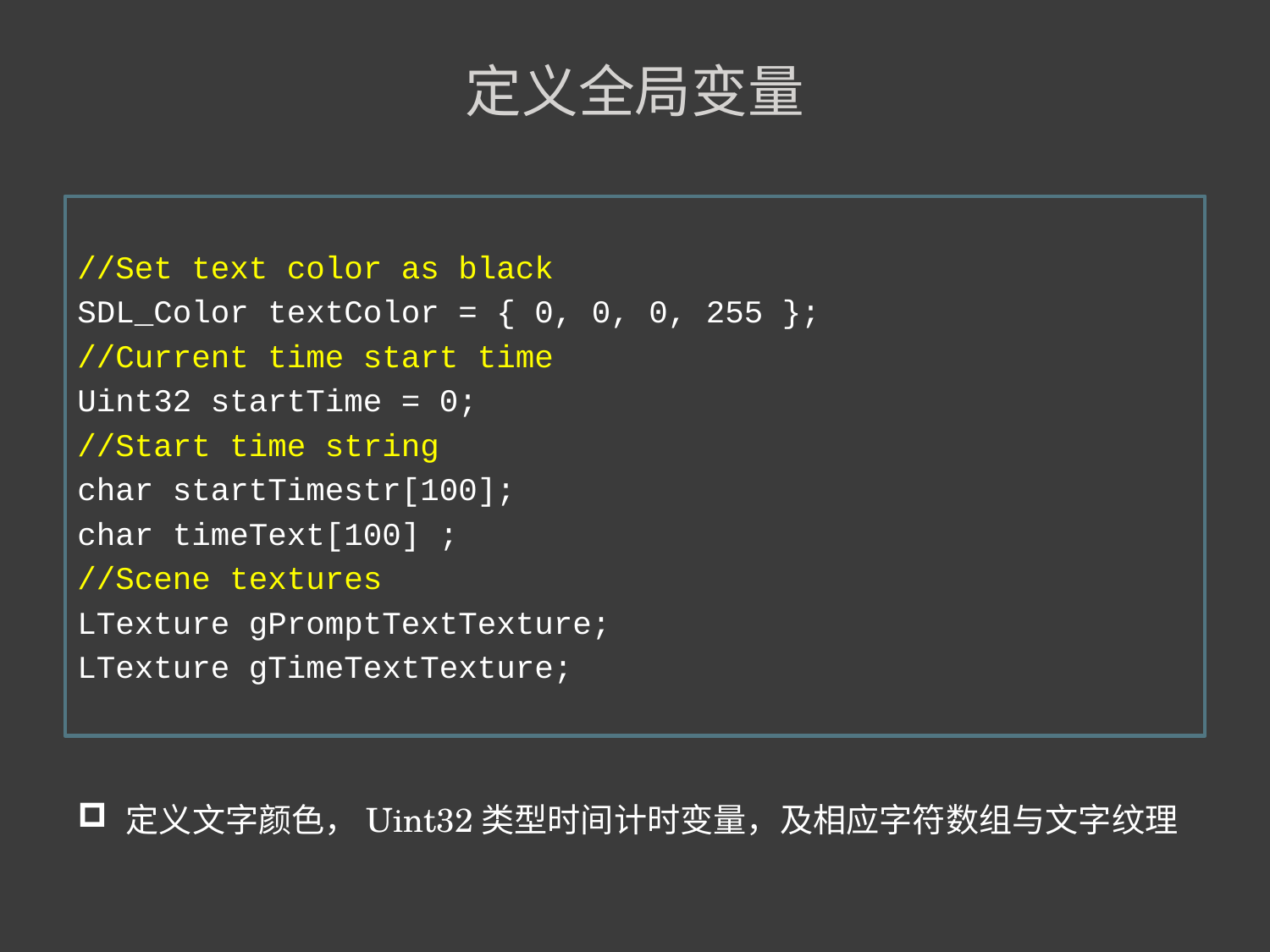

定义全局变量
//Set text color as black
SDL_Color textColor = { 0, 0, 0, 255 };
//Current time start time
Uint32 startTime = 0;
//Start time string
char startTimestr[100];
char timeText[100] ;
//Scene textures
LTexture gPromptTextTexture;
LTexture gTimeTextTexture;

定义文字颜色，Uint32类型时间计时变量，及相应字符数组与文字纹理